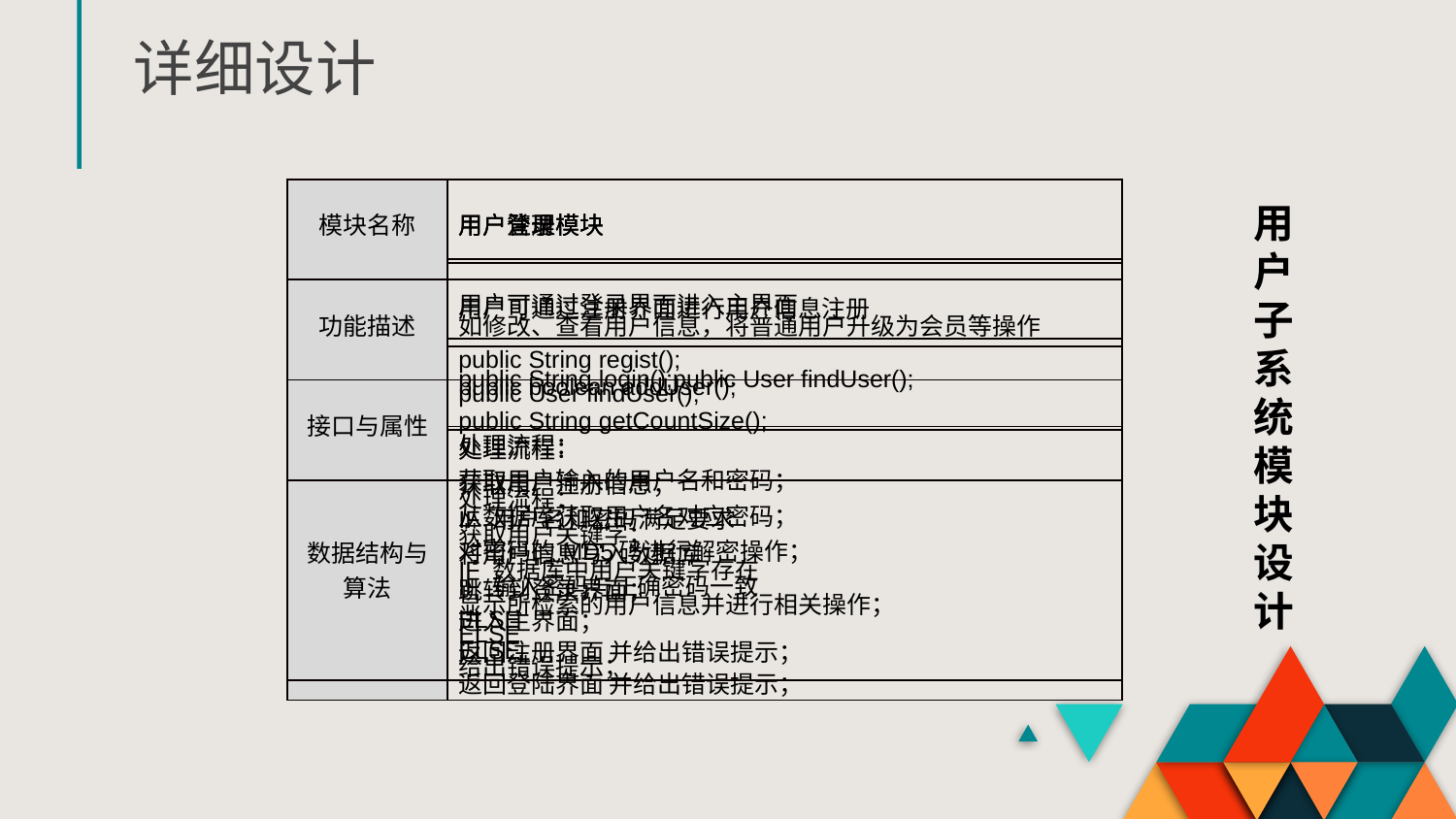

# 详细设计
| 模块名称 | 用户登录模块 |
| --- | --- |
| 功能描述 | 用户可通过登录界面进入主界面 |
| 接口与属性 | public String login();public User findUser(); |
| 数据结构与算法 | 处理流程： 获取用户输入的用户名和密码； 从数据库获取用户名对应密码； 对密码的MD5码进行解密操作； IF 输入密码与正确密码一致 进入主界面； ELSE 返回登陆界面 并给出错误提示； |
| 模块名称 | 用户管理模块 |
| --- | --- |
| 功能描述 | 如修改、查看用户信息，将普通用户升级为会员等操作 |
| 接口与属性 | public User findUser(); public String getCountSize(); |
| 数据结构与算法 | 处理流程： 获取用户关键字； IF 数据库中用户关键字存在 显示所检索的用户信息并进行相关操作； ELSE 给出错误提示； |
| 模块名称 | 用户注册模块 |
| --- | --- |
| 功能描述 | 用户可通过注册界面进行用户信息注册 |
| 接口与属性 | public String regist(); public boolean addUser(); |
| 数据结构与算法 | 处理流程： 获取用户注册信息； IF 用户名和密码满足要求 将用户信息写入数据库 跳转到登录界面； ELSE 返回注册界面 并给出错误提示； |
用户子系统模块设计